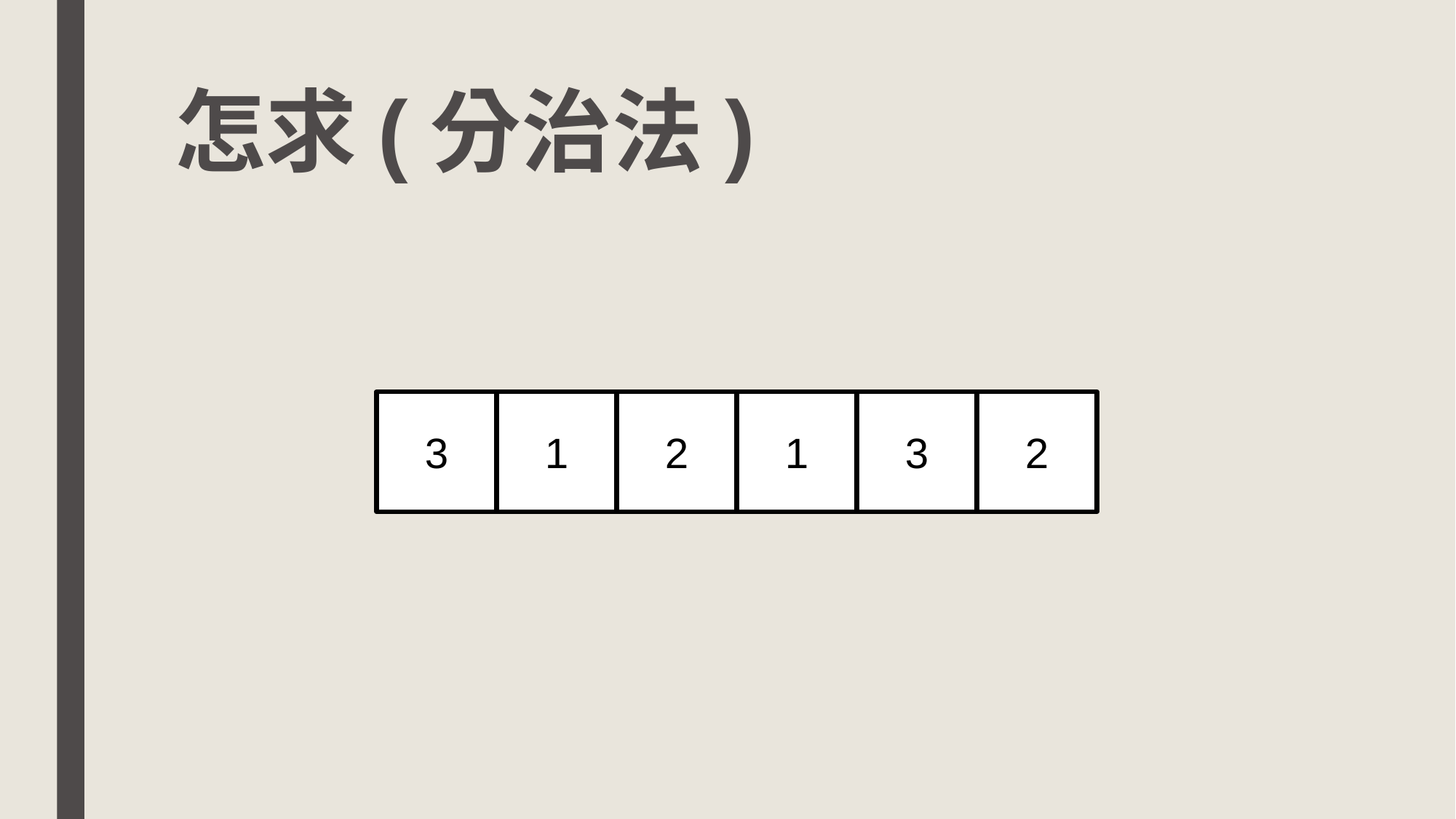

# 怎求(分治法)
3
1
2
1
3
2